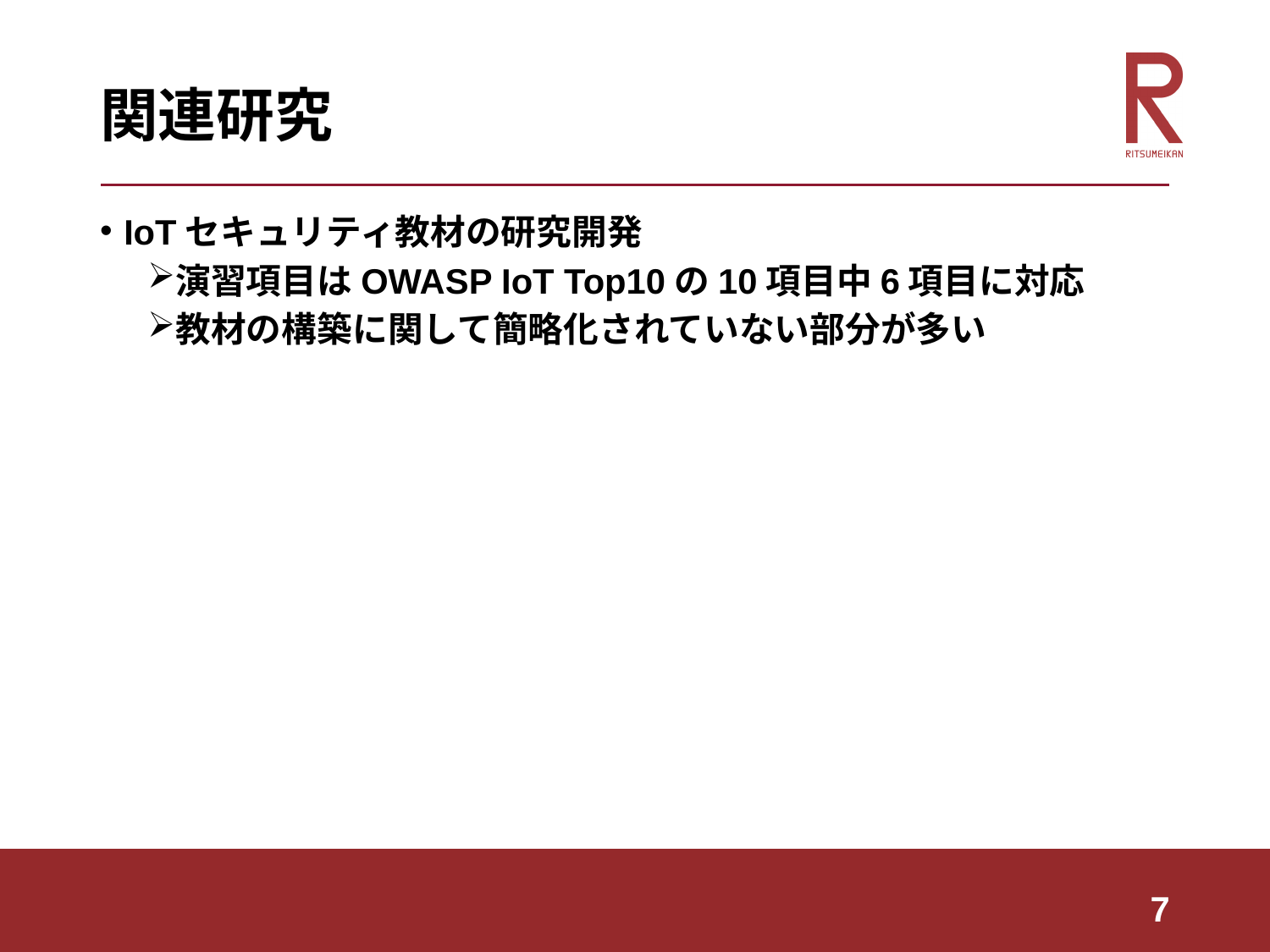

# 関連研究
IoTセキュリティ教材の研究開発
演習項目はOWASP IoT Top10の10項目中6項目に対応
教材の構築に関して簡略化されていない部分が多い

7